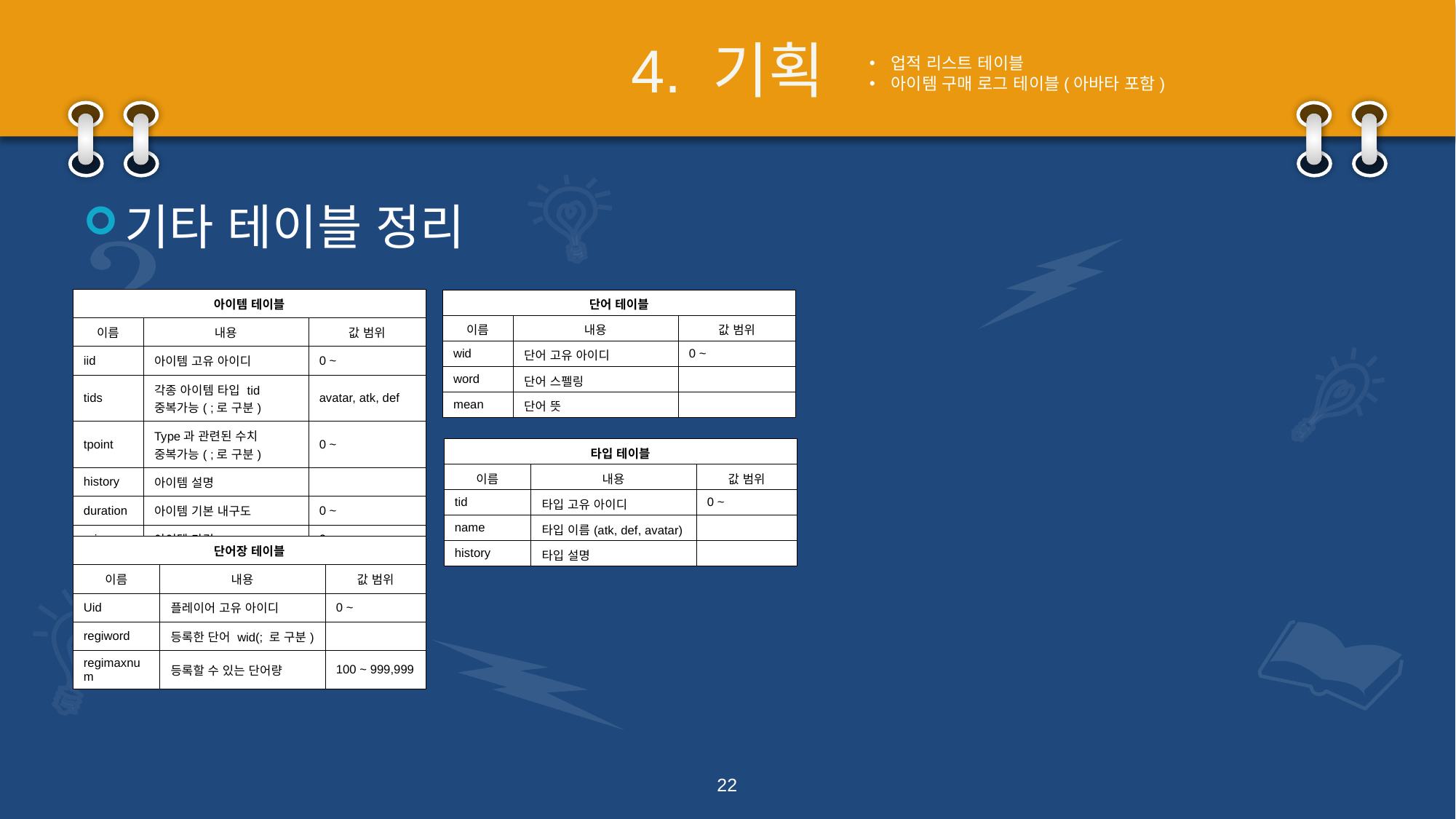

# 4. 기획
업적 리스트 테이블
아이템 구매 로그 테이블(아바타 포함)

기타 테이블 정리
| 아이템 테이블 |  |  |
| --- | --- | --- |
| 이름 | 내용 | 값 범위 |
| iid | 아이템 고유 아이디 | 0 ~ |
| tids | 각종 아이템 타입 tid 중복가능( ;로 구분) | avatar, atk, def |
| tpoint | Type과 관련된 수치 중복가능( ;로 구분) | 0 ~ |
| history | 아이템 설명 |  |
| duration | 아이템 기본 내구도 | 0 ~ |
| price | 아이템 가격 | 0 ~ |
| 단어 테이블 |  |  |
| --- | --- | --- |
| 이름 | 내용 | 값 범위 |
| wid | 단어 고유 아이디 | 0 ~ |
| word | 단어 스펠링 |  |
| mean | 단어 뜻 |  |
| 타입 테이블 |  |  |
| --- | --- | --- |
| 이름 | 내용 | 값 범위 |
| tid | 타입 고유 아이디 | 0 ~ |
| name | 타입 이름(atk, def, avatar) |  |
| history | 타입 설명 |  |
| 단어장 테이블 |  |  |
| --- | --- | --- |
| 이름 | 내용 | 값 범위 |
| Uid | 플레이어 고유 아이디 | 0 ~ |
| regiword | 등록한 단어 wid(; 로 구분) |  |
| regimaxnum | 등록할 수 있는 단어량 | 100 ~ 999,999 |
22